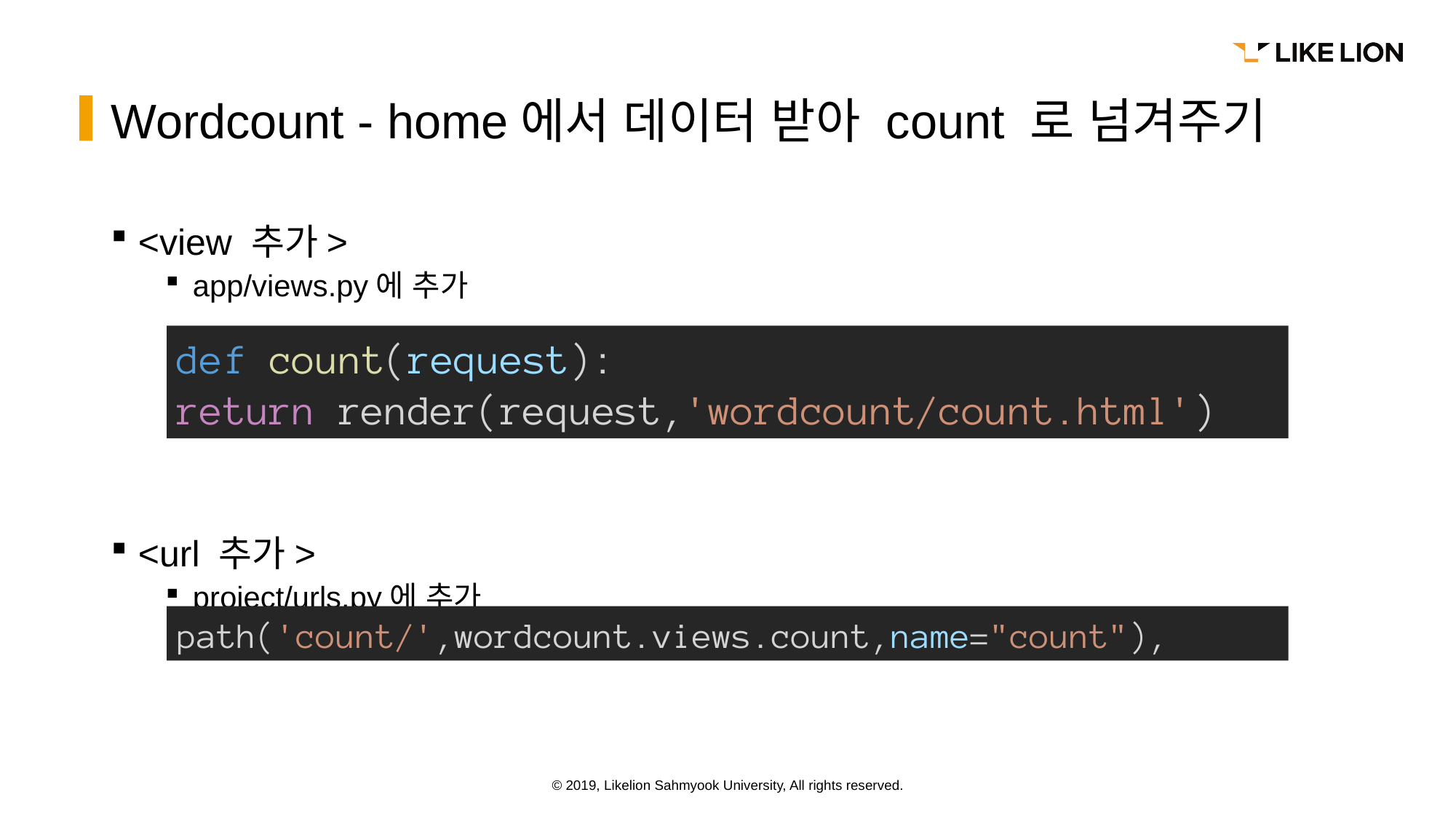

# Wordcount - home에서 데이터 받아 count 로 넘겨주기
<view 추가>
app/views.py에 추가

<url 추가>
project/urls.py에 추가

def count(request):
return render(request,'wordcount/count.html')
path('count/',wordcount.views.count,name="count"),